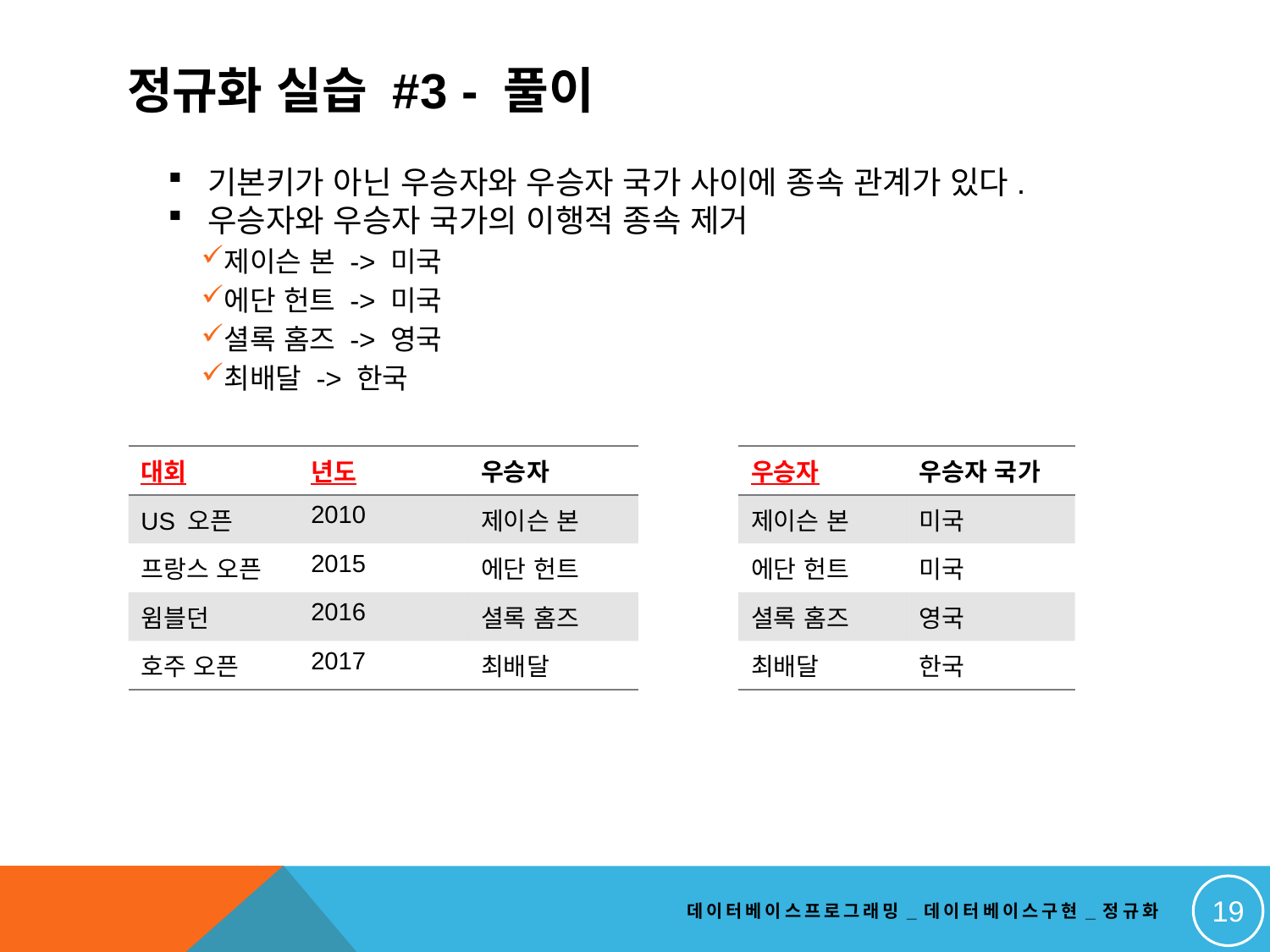

# 정규화 실습 #3 - 풀이
기본키가 아닌 우승자와 우승자 국가 사이에 종속 관계가 있다.
우승자와 우승자 국가의 이행적 종속 제거
제이슨 본 -> 미국
에단 헌트 -> 미국
셜록 홈즈 -> 영국
최배달 -> 한국
| 대회 | 년도 | 우승자 |
| --- | --- | --- |
| US 오픈 | 2010 | 제이슨 본 |
| 프랑스 오픈 | 2015 | 에단 헌트 |
| 윔블던 | 2016 | 셜록 홈즈 |
| 호주 오픈 | 2017 | 최배달 |
| 우승자 | 우승자 국가 |
| --- | --- |
| 제이슨 본 | 미국 |
| 에단 헌트 | 미국 |
| 셜록 홈즈 | 영국 |
| 최배달 | 한국 |
19
데이터베이스프로그래밍_데이터베이스구현_정규화